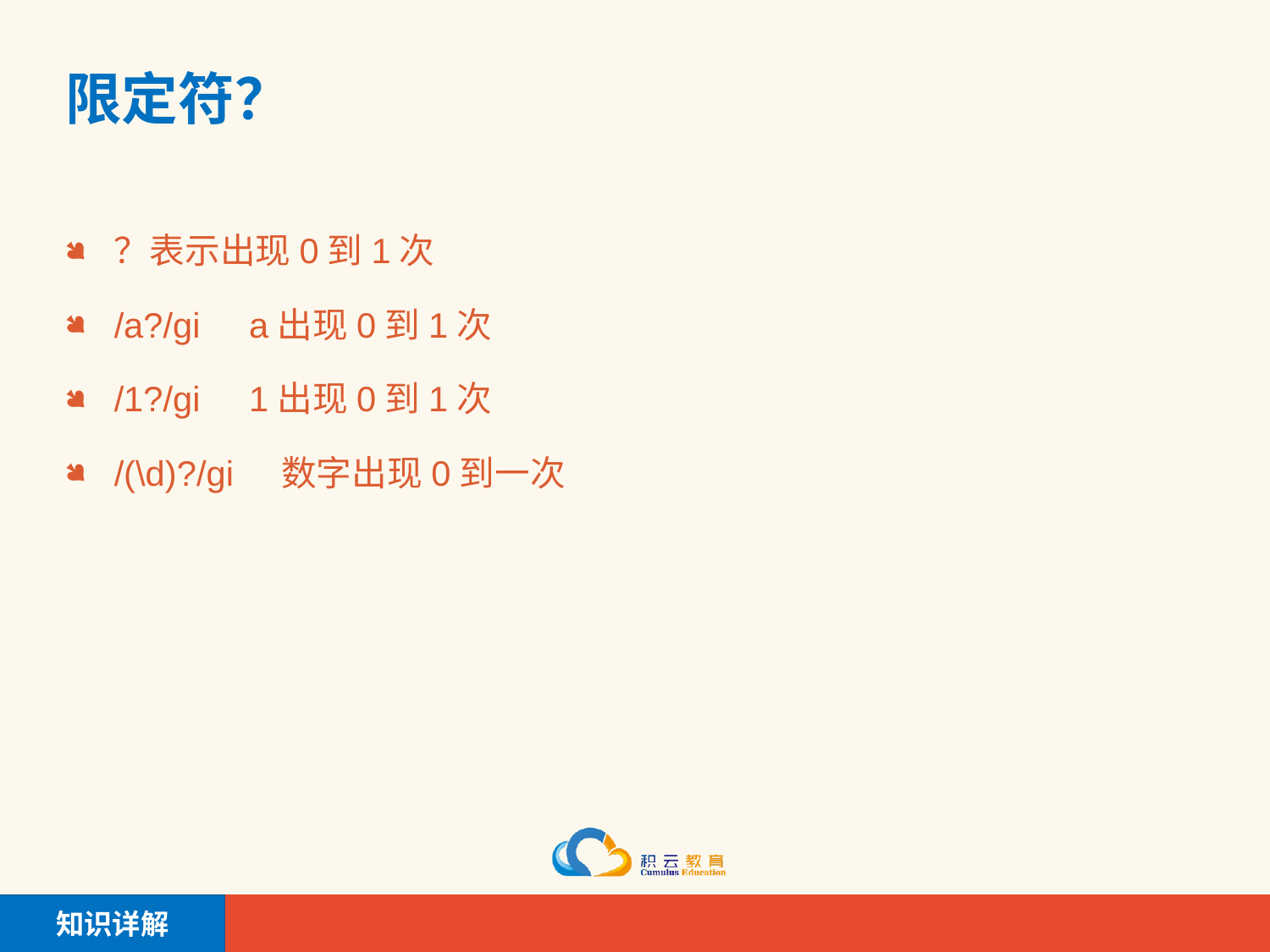

# 限定符？
？表示出现0到1次
/a?/gi     a出现0到1次
/1?/gi     1出现0到1次
/(\d)?/gi    数字出现0到一次